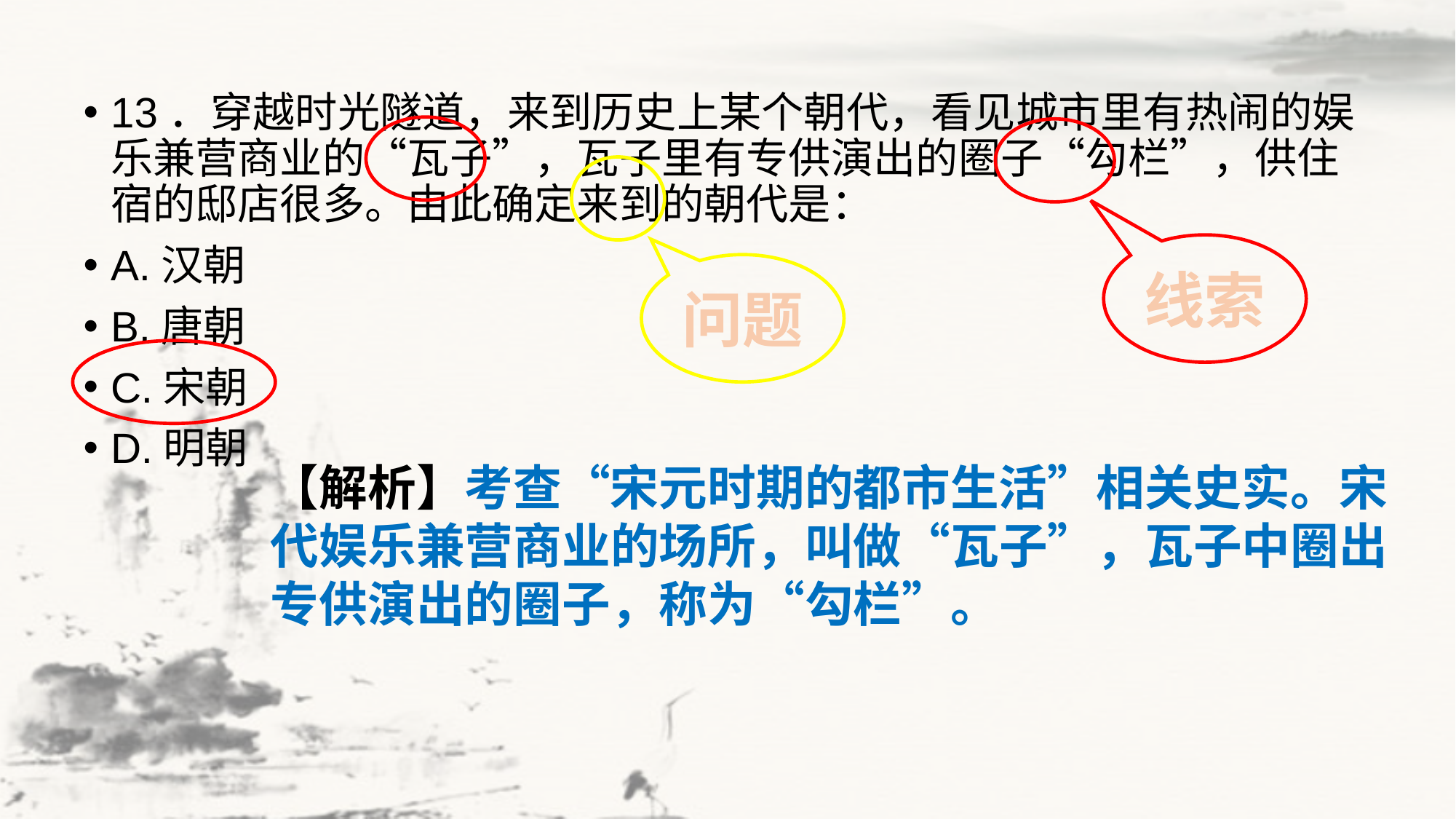

13．穿越时光隧道，来到历史上某个朝代，看见城市里有热闹的娱乐兼营商业的“瓦子”，瓦子里有专供演出的圈子“勾栏”，供住宿的邸店很多。由此确定来到的朝代是：
A.汉朝
B.唐朝
C.宋朝
D.明朝

线索
问题

【解析】考查“宋元时期的都市生活”相关史实。宋代娱乐兼营商业的场所，叫做“瓦子”，瓦子中圈出专供演出的圈子，称为“勾栏”。